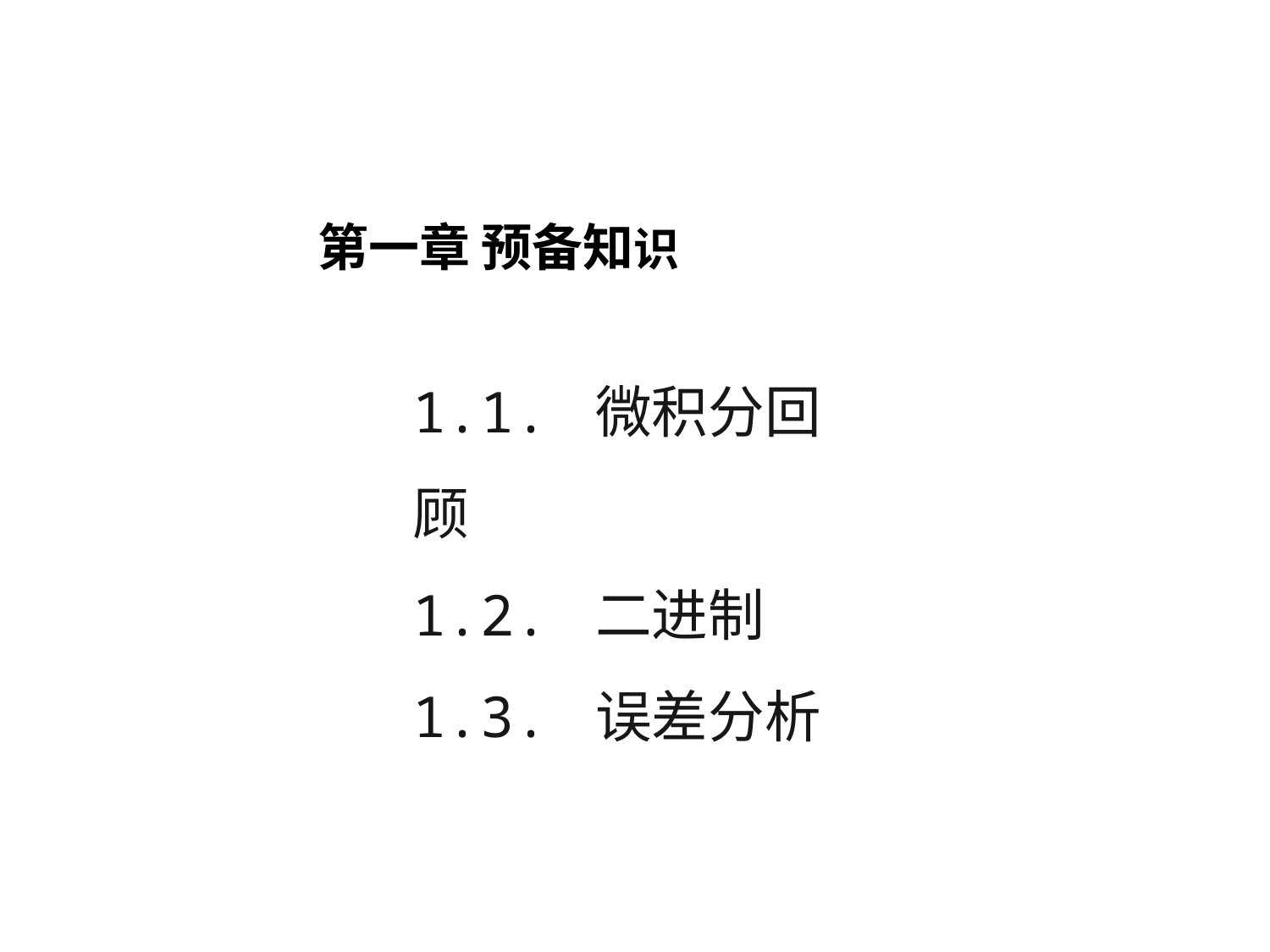

第一章 预备知识

1.1. 微积分回顾
1.2. 二进制
1.3. 误差分析